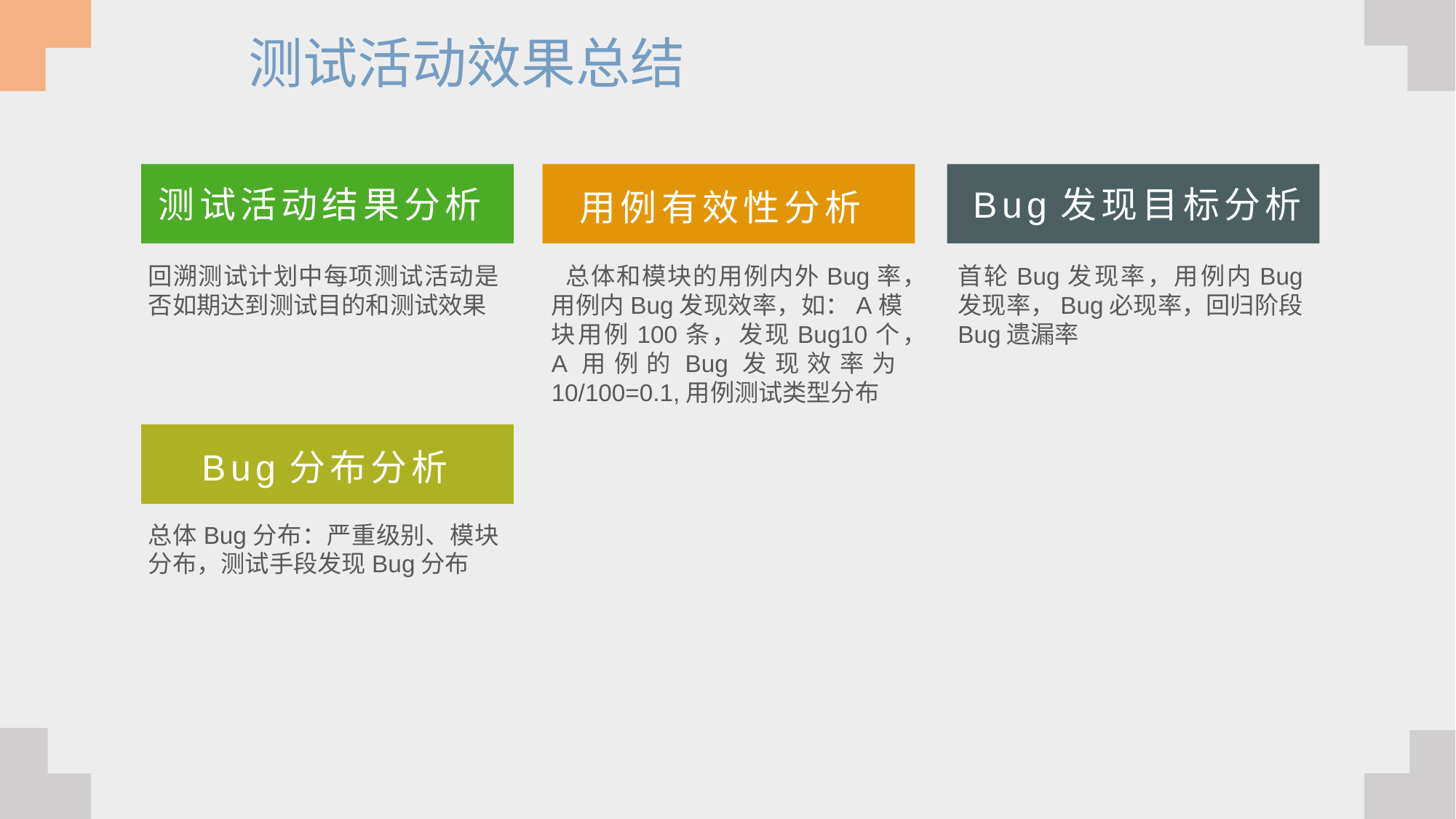

测试活动效果总结

Bug发现目标分析
测试活动结果分析
用例有效性分析
回溯测试计划中每项测试活动是否如期达到测试目的和测试效果
 总体和模块的用例内外Bug率，用例内Bug发现效率，如：A模块用例100条，发现Bug10个，A用例的Bug发现效率为10/100=0.1,用例测试类型分布
首轮Bug发现率，用例内Bug发现率，Bug必现率，回归阶段Bug遗漏率

Bug分布分析
总体Bug分布：严重级别、模块分布，测试手段发现Bug分布